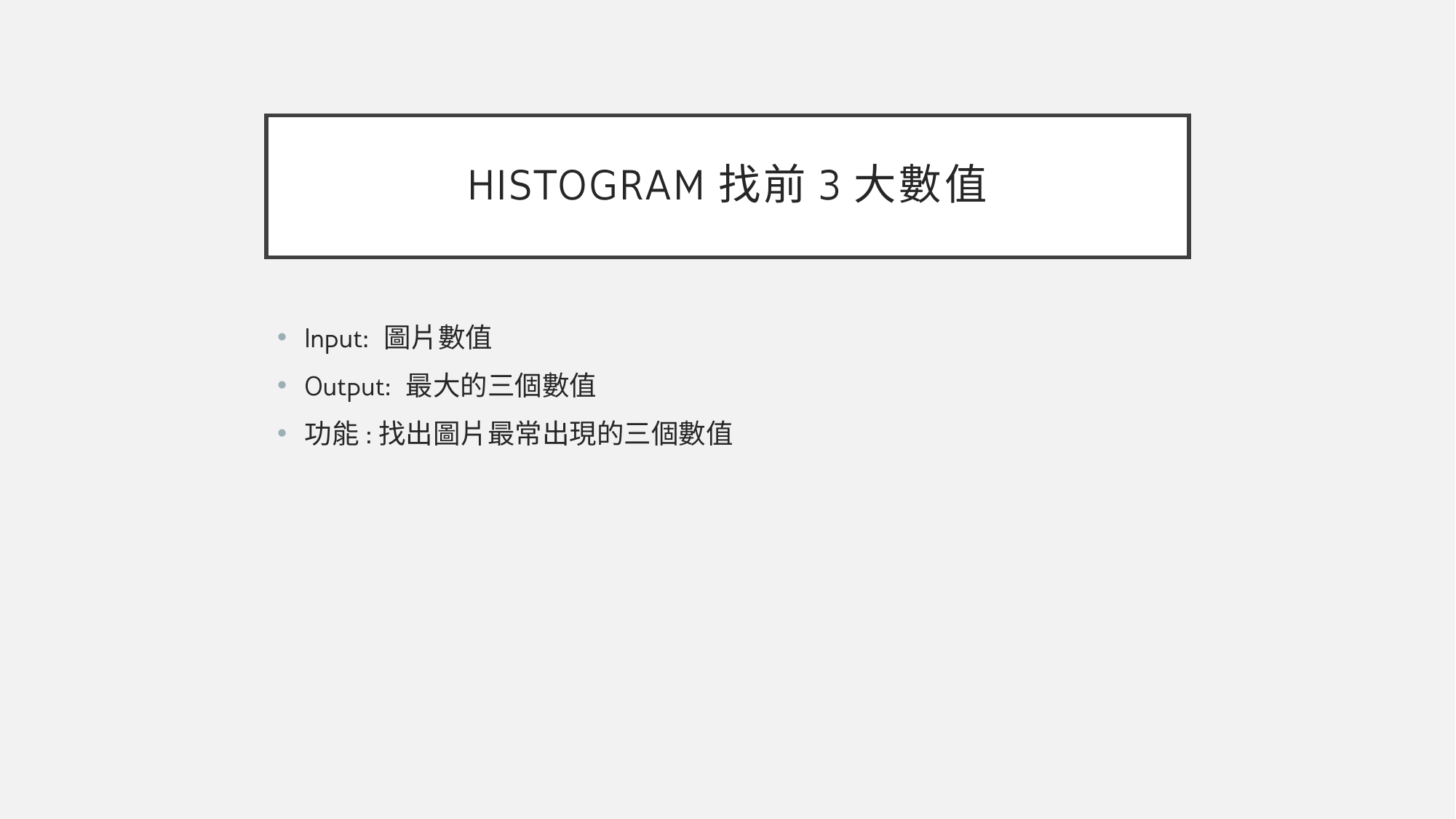

# Histogram找前3大數值
Input: 圖片數值
Output: 最大的三個數值
功能:找出圖片最常出現的三個數值